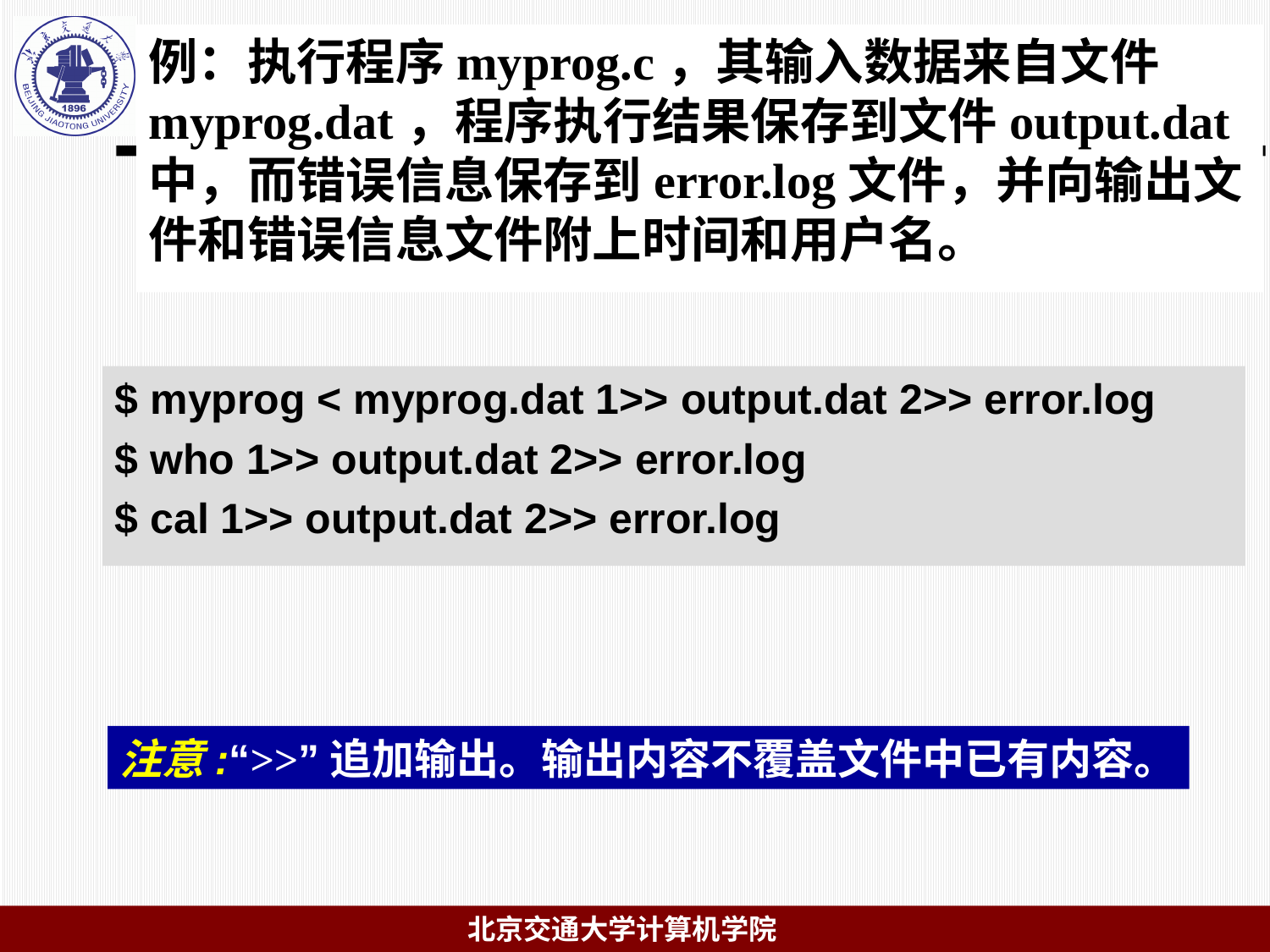

# 例：执行程序myprog.c，其输入数据来自文件myprog.dat，程序执行结果保存到文件output.dat中，而错误信息保存到error.log文件，并向输出文件和错误信息文件附上时间和用户名。
$ myprog < myprog.dat 1>> output.dat 2>> error.log
$ who 1>> output.dat 2>> error.log
$ cal 1>> output.dat 2>> error.log
注意:“>>”追加输出。输出内容不覆盖文件中已有内容。